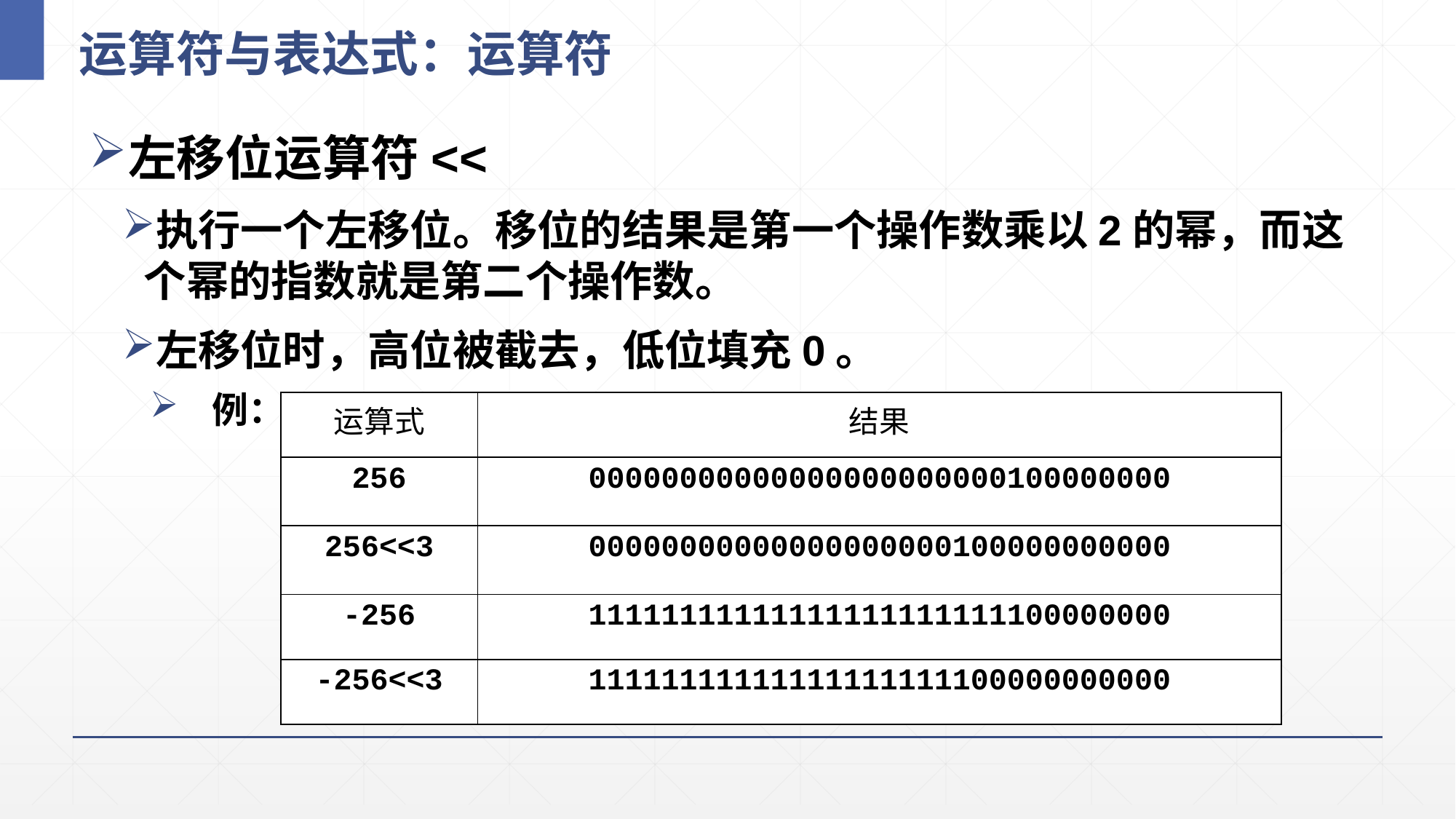

# 运算符与表达式：运算符
左移位运算符<<
执行一个左移位。移位的结果是第一个操作数乘以2的幂，而这个幂的指数就是第二个操作数。
左移位时，高位被截去，低位填充0。
   例：256 << 3 结果是 256×23 = 2048。

| 运算式 | 结果 |
| --- | --- |
| 256 | 00000000000000000000000100000000 |
| 256<<3 | 00000000000000000000100000000000 |
| -256 | 11111111111111111111111100000000 |
| -256<<3 | 11111111111111111111100000000000 |